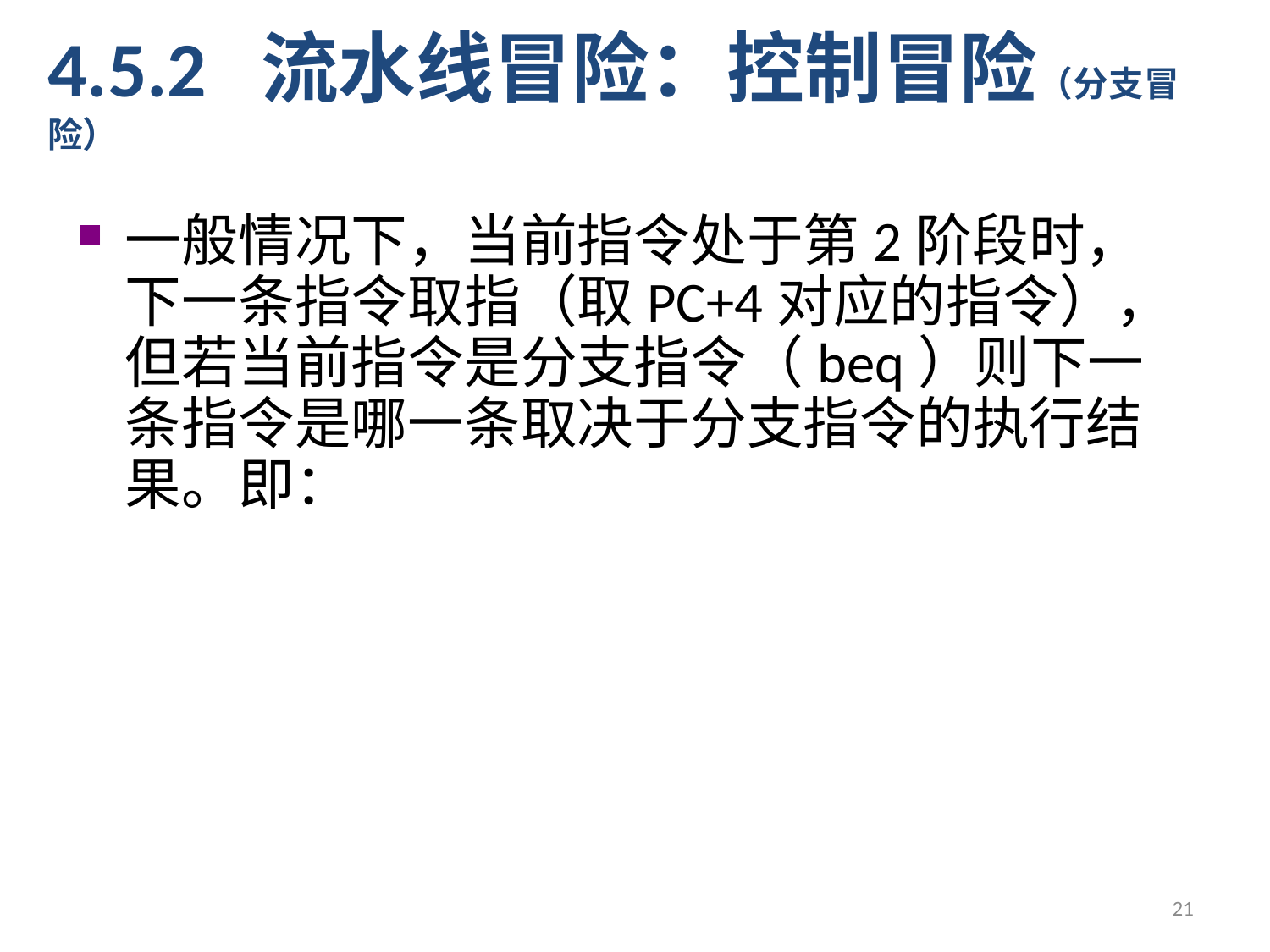

4.5.2  流水线冒险：控制冒险（分支冒险）
一般情况下，当前指令处于第2阶段时，下一条指令取指（取PC+4对应的指令），但若当前指令是分支指令（beq）则下一条指令是哪一条取决于分支指令的执行结果。即：

21